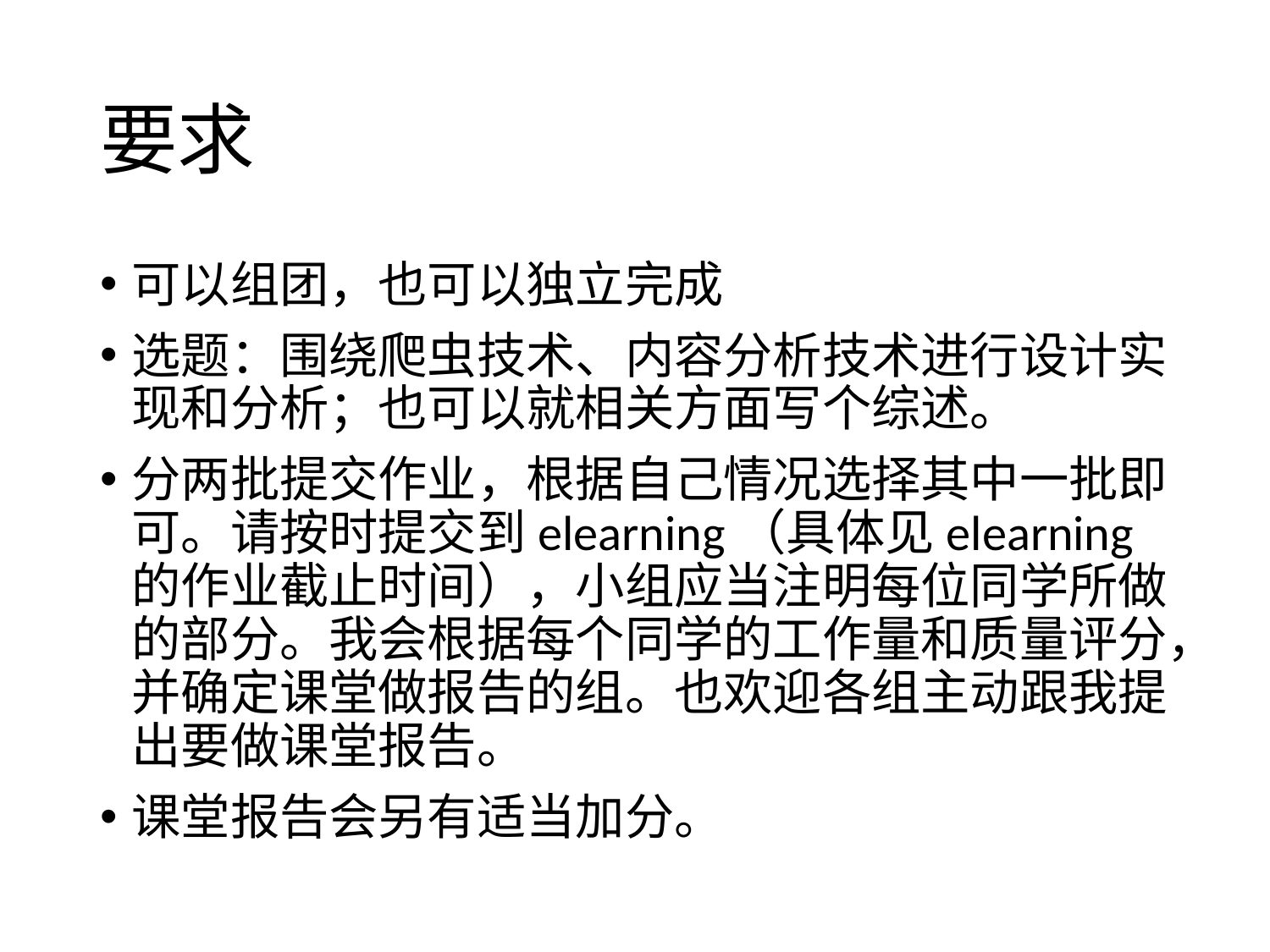

# 要求
可以组团，也可以独立完成
选题：围绕爬虫技术、内容分析技术进行设计实现和分析；也可以就相关方面写个综述。
分两批提交作业，根据自己情况选择其中一批即可。请按时提交到elearning（具体见elearning的作业截止时间），小组应当注明每位同学所做的部分。我会根据每个同学的工作量和质量评分，并确定课堂做报告的组。也欢迎各组主动跟我提出要做课堂报告。
课堂报告会另有适当加分。